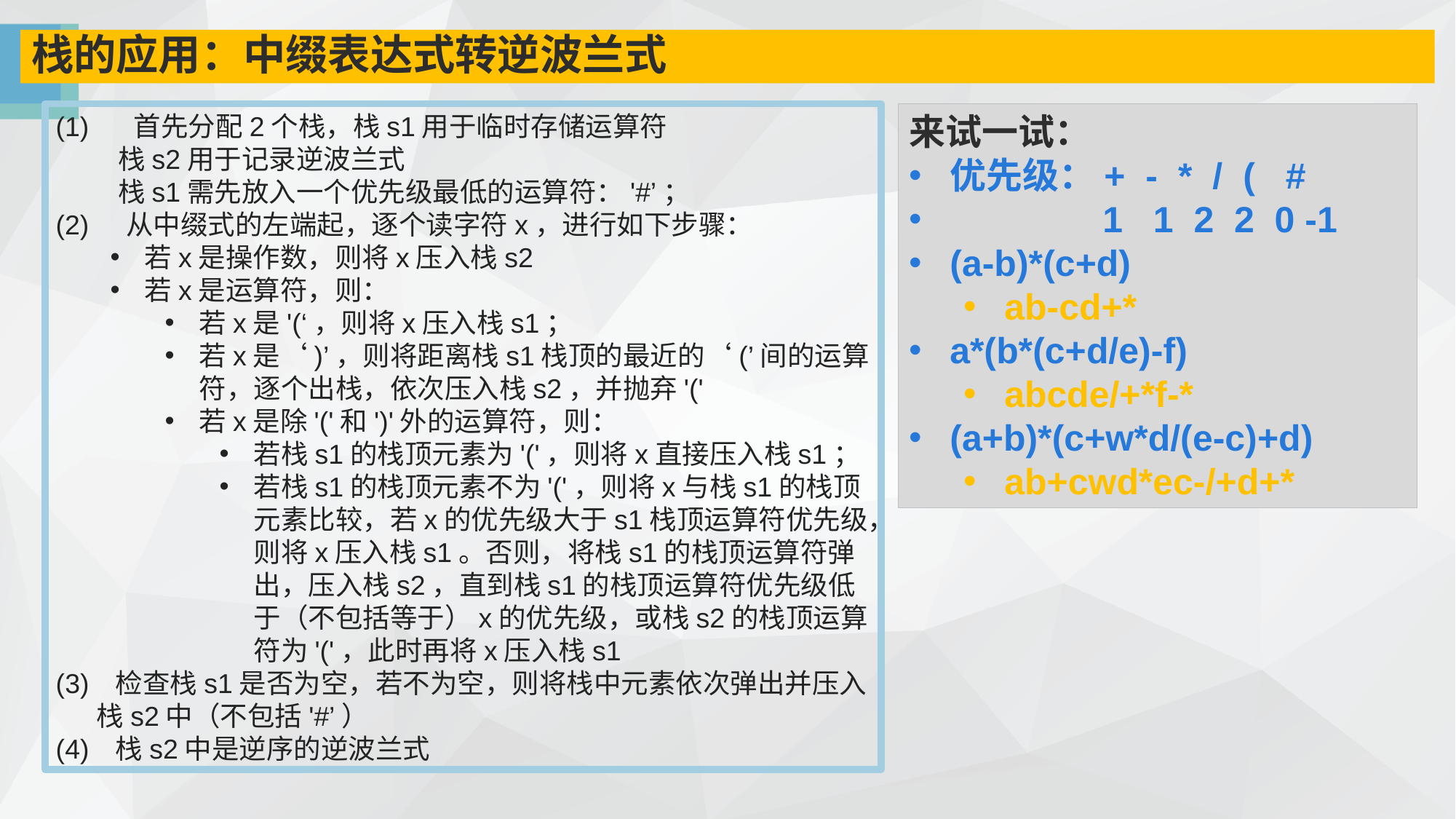

# 栈的应用：中缀表达式转逆波兰式
(1)     首先分配2个栈，栈s1用于临时存储运算符
         栈s2用于记录逆波兰式
         栈s1需先放入一个优先级最低的运算符：'#’；
(2)    从中缀式的左端起，逐个读字符x，进行如下步骤：
若x是操作数，则将x压入栈s2
若x是运算符，则：
若x是'(‘，则将x压入栈s1；
若x是‘)’，则将距离栈s1栈顶的最近的‘(’间的运算符，逐个出栈，依次压入栈s2，并抛弃'('
若x是除'('和')'外的运算符，则：
若栈s1的栈顶元素为'('，则将x直接压入栈s1；
若栈s1的栈顶元素不为'('，则将x与栈s1的栈顶元素比较，若x的优先级大于s1栈顶运算符优先级，则将x压入栈s1。否则，将栈s1的栈顶运算符弹出，压入栈s2，直到栈s1的栈顶运算符优先级低于（不包括等于）x的优先级，或栈s2的栈顶运算符为'('，此时再将x压入栈s1
  检查栈s1是否为空，若不为空，则将栈中元素依次弹出并压入栈s2中（不包括'#’）
  栈s2中是逆序的逆波兰式
来试一试：
优先级：+  -  *  /  (   #
               1   1  2  2  0 -1
(a-b)*(c+d)
ab-cd+*
a*(b*(c+d/e)-f)
abcde/+*f-*
(a+b)*(c+w*d/(e-c)+d)
ab+cwd*ec-/+d+*
16